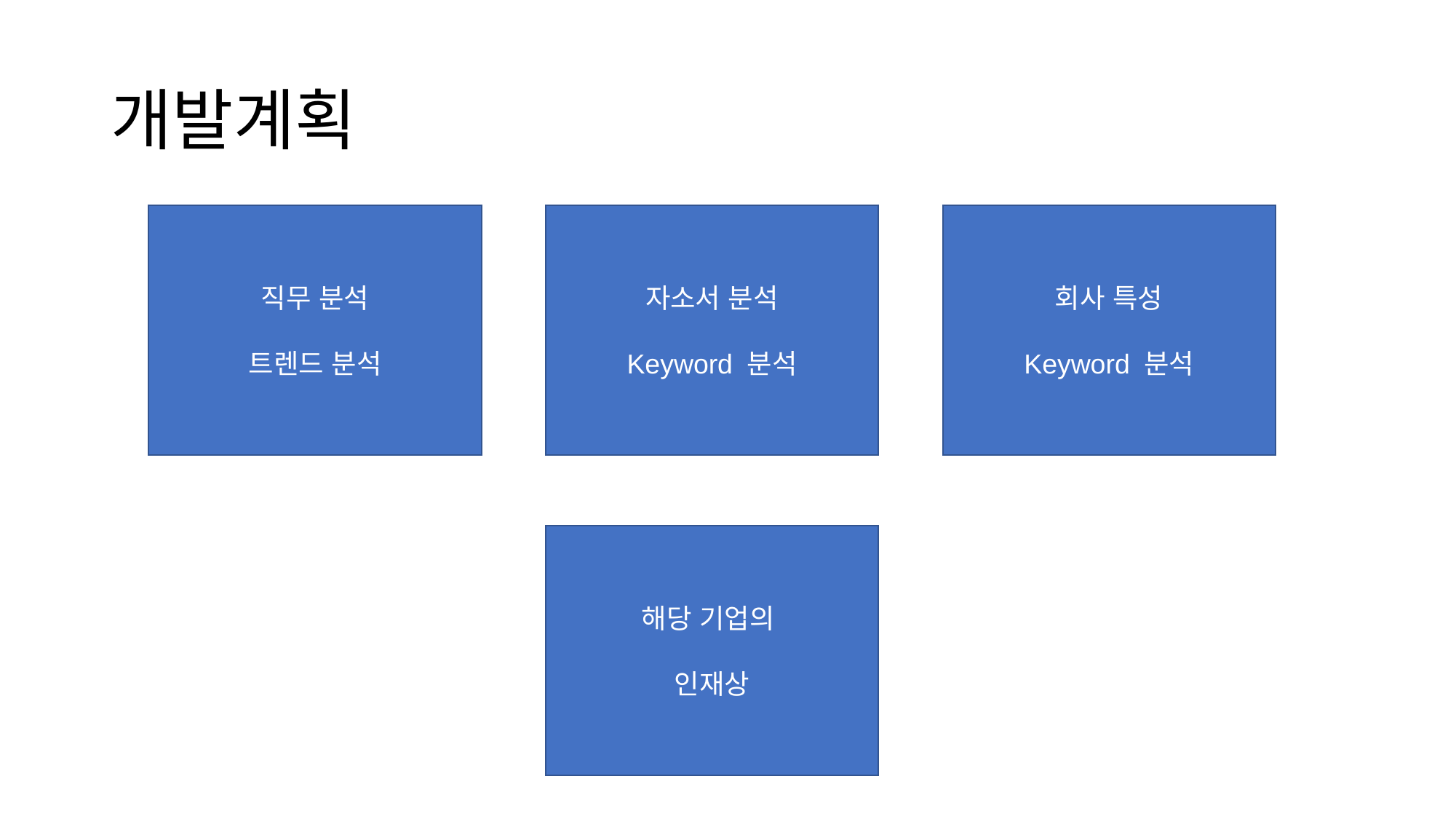

# 개발계획
자소서 분석

Keyword 분석
회사 특성

Keyword 분석
직무 분석

트렌드 분석
해당 기업의

인재상